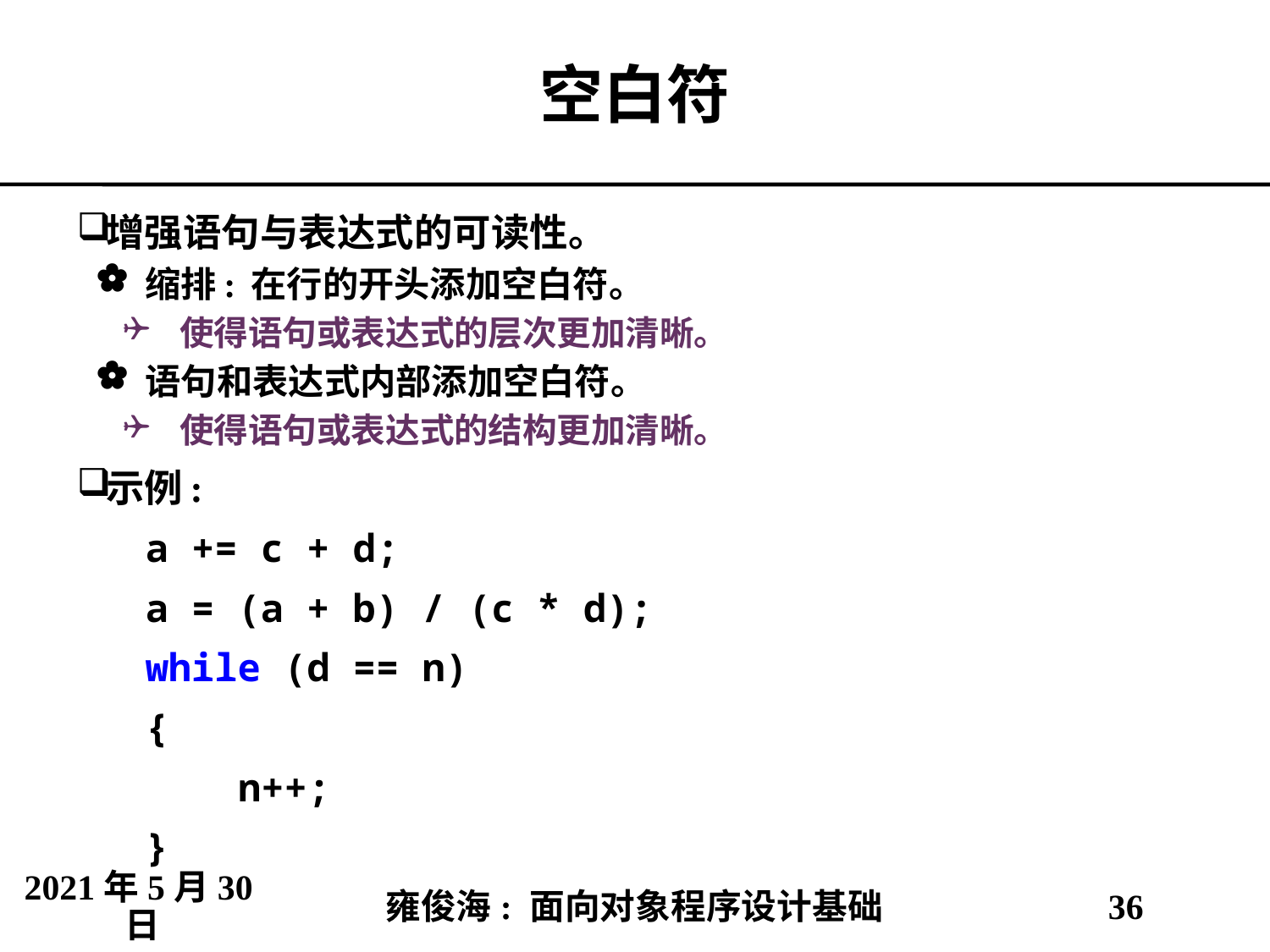

# 空白符

增强语句与表达式的可读性。
缩排: 在行的开头添加空白符。
使得语句或表达式的层次更加清晰。
语句和表达式内部添加空白符。
使得语句或表达式的结构更加清晰。
示例:
a += c + d;
a = (a + b) / (c * d);
while (d == n)
{
    n++;
}
2021年5月30日
雍俊海: 面向对象程序设计基础
36